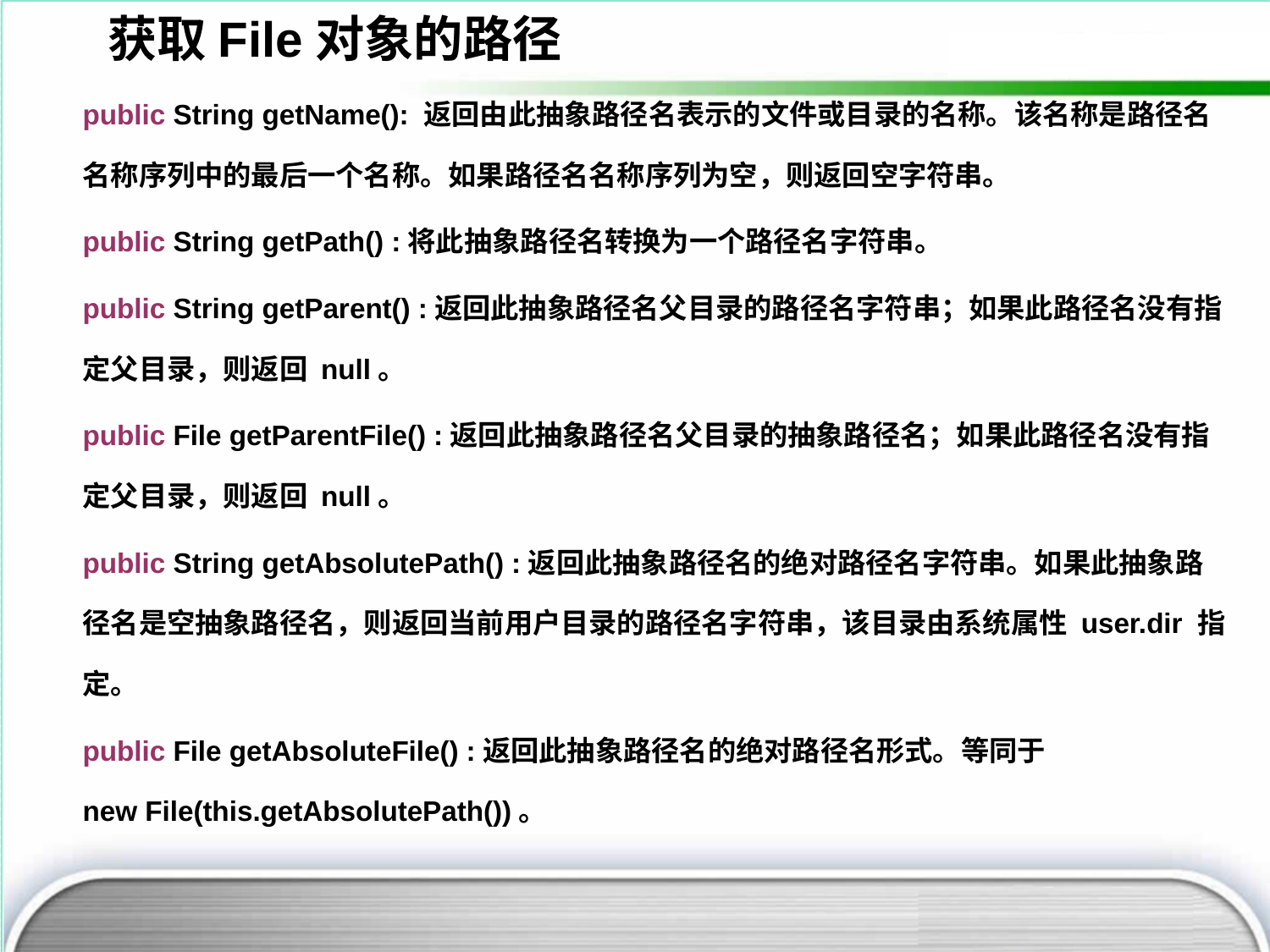

获取File对象的路径
public String getName(): 返回由此抽象路径名表示的文件或目录的名称。该名称是路径名名称序列中的最后一个名称。如果路径名名称序列为空，则返回空字符串。
public String getPath() :将此抽象路径名转换为一个路径名字符串。
public String getParent() :返回此抽象路径名父目录的路径名字符串；如果此路径名没有指定父目录，则返回 null。
public File getParentFile() :返回此抽象路径名父目录的抽象路径名；如果此路径名没有指定父目录，则返回 null。
public String getAbsolutePath() :返回此抽象路径名的绝对路径名字符串。如果此抽象路径名是空抽象路径名，则返回当前用户目录的路径名字符串，该目录由系统属性 user.dir 指定。
public File getAbsoluteFile() :返回此抽象路径名的绝对路径名形式。等同于 new File(this.getAbsolutePath())。